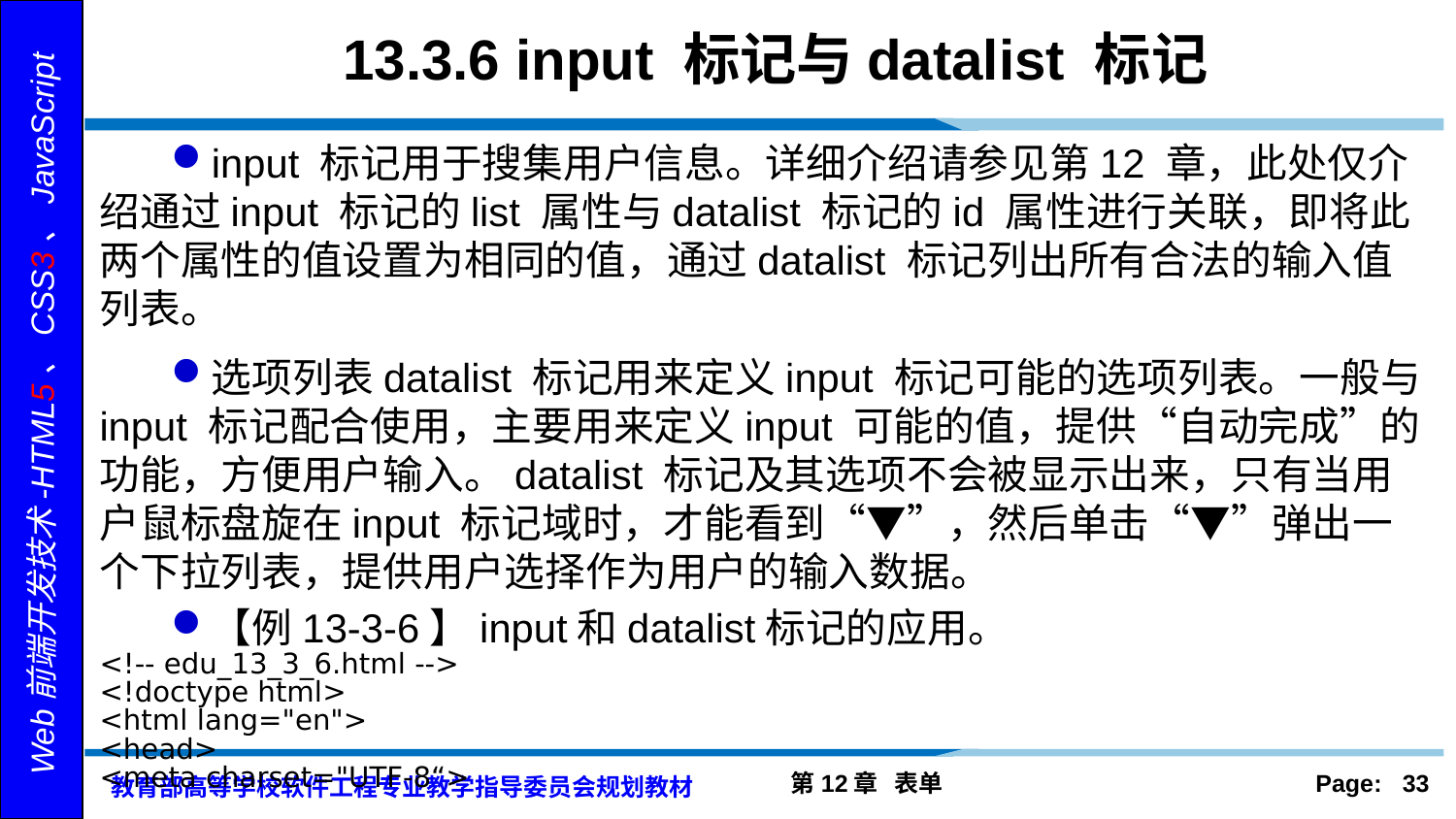

# 13.3.6 input 标记与datalist 标记
input 标记用于搜集用户信息。详细介绍请参见第12 章，此处仅介绍通过input 标记的list 属性与datalist 标记的id 属性进行关联，即将此两个属性的值设置为相同的值，通过datalist 标记列出所有合法的输入值列表。
选项列表datalist 标记用来定义input 标记可能的选项列表。一般与input 标记配合使用，主要用来定义input 可能的值，提供“自动完成”的功能，方便用户输入。datalist 标记及其选项不会被显示出来，只有当用户鼠标盘旋在input 标记域时，才能看到“▼”，然后单击“▼”弹出一个下拉列表，提供用户选择作为用户的输入数据。
【例13-3-6】input和datalist标记的应用。
<!-- edu_13_3_6.html -->
<!doctype html>
<html lang="en">
<head>
<meta charset="UTF-8“>